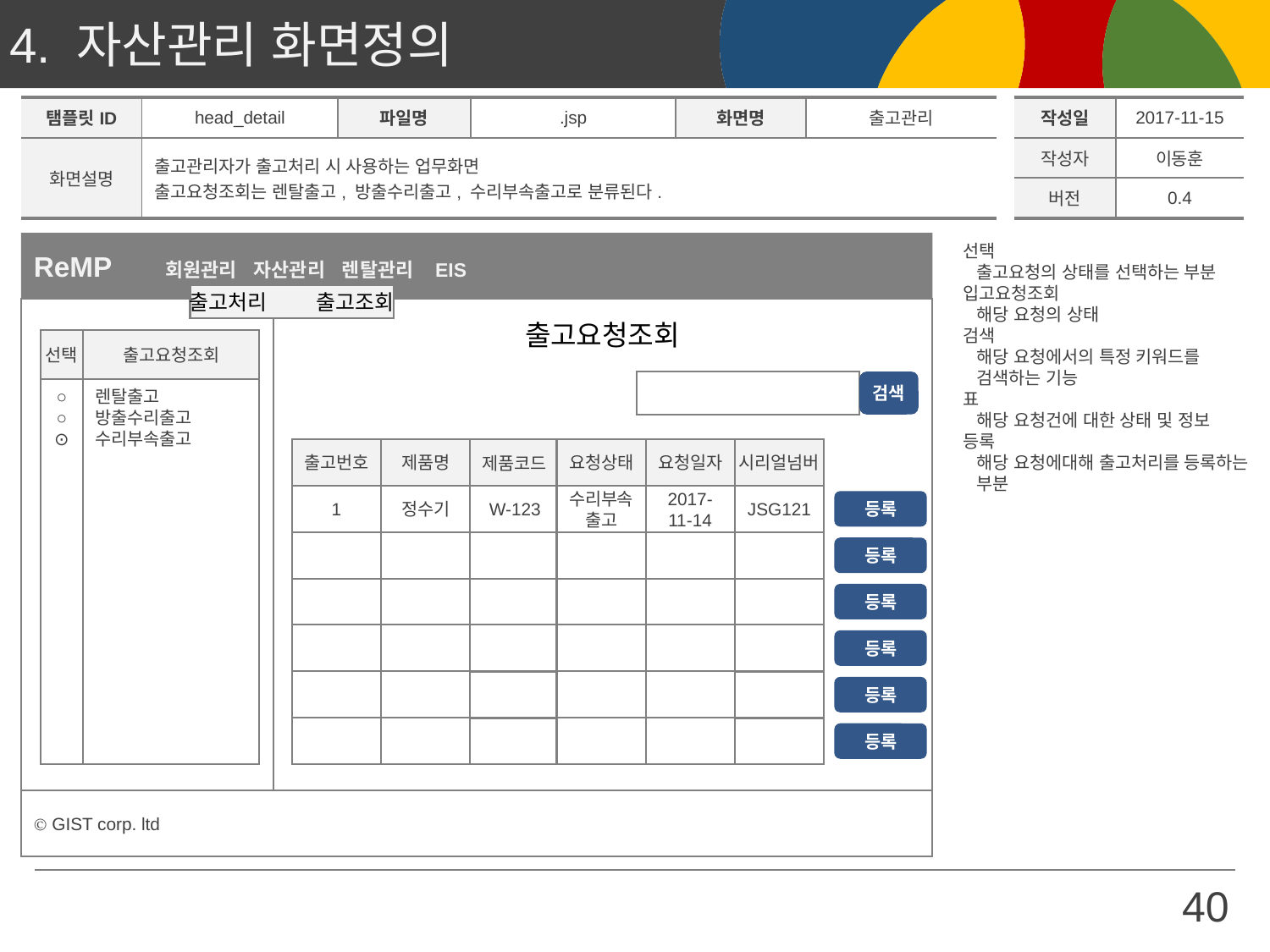

| 탬플릿ID | head\_detail | 파일명 | .jsp | 화면명 | 출고관리 |  | 작성일 | 2017-11-15 |
| --- | --- | --- | --- | --- | --- | --- | --- | --- |
| 화면설명 | 출고관리자가 출고처리 시 사용하는 업무화면 출고요청조회는 렌탈출고, 방출수리출고, 수리부속출고로 분류된다. |  |  |  |  |  | 작성자 | 이동훈 |
|  |  |  |  |  |  |  | 버전 | 0.4 |
1
ReMP      회원관리   자산관리   렌탈관리   EIS
선택
  출고요청의 상태를 선택하는 부분
입고요청조회
  해당 요청의 상태
검색
  해당 요청에서의 특정 키워드를
  검색하는 기능
표
  해당 요청건에 대한 상태 및 정보
등록
  해당 요청에대해 출고처리를 등록하는
  부분

출고처리	출고조회

출고요청조회
선택
출고요청조회
○
○
⊙
렌탈출고
방출수리출고
수리부속출고

검색
출고번호
제품명
요청상태
요청일자
제품코드
시리얼넘버
1
정수기
W-123
수리부속
출고
2017-
11-14
JSG121
등록

등록

등록

등록

등록

등록
Ⓒ GIST corp. ltd